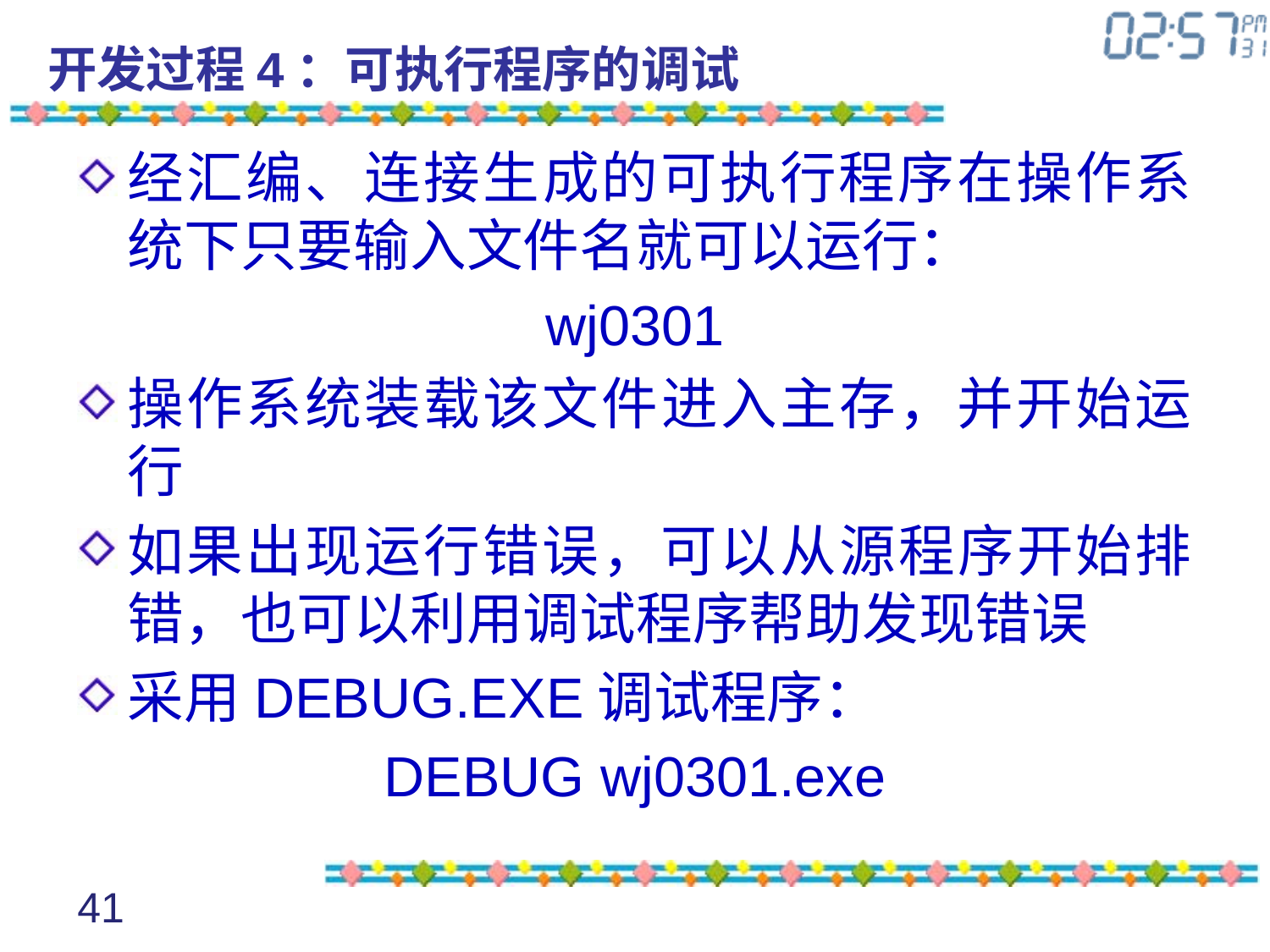

# 开发过程4：可执行程序的调试
经汇编、连接生成的可执行程序在操作系统下只要输入文件名就可以运行：
wj0301
操作系统装载该文件进入主存，并开始运行
如果出现运行错误，可以从源程序开始排错，也可以利用调试程序帮助发现错误
采用DEBUG.EXE调试程序：
DEBUG wj0301.exe